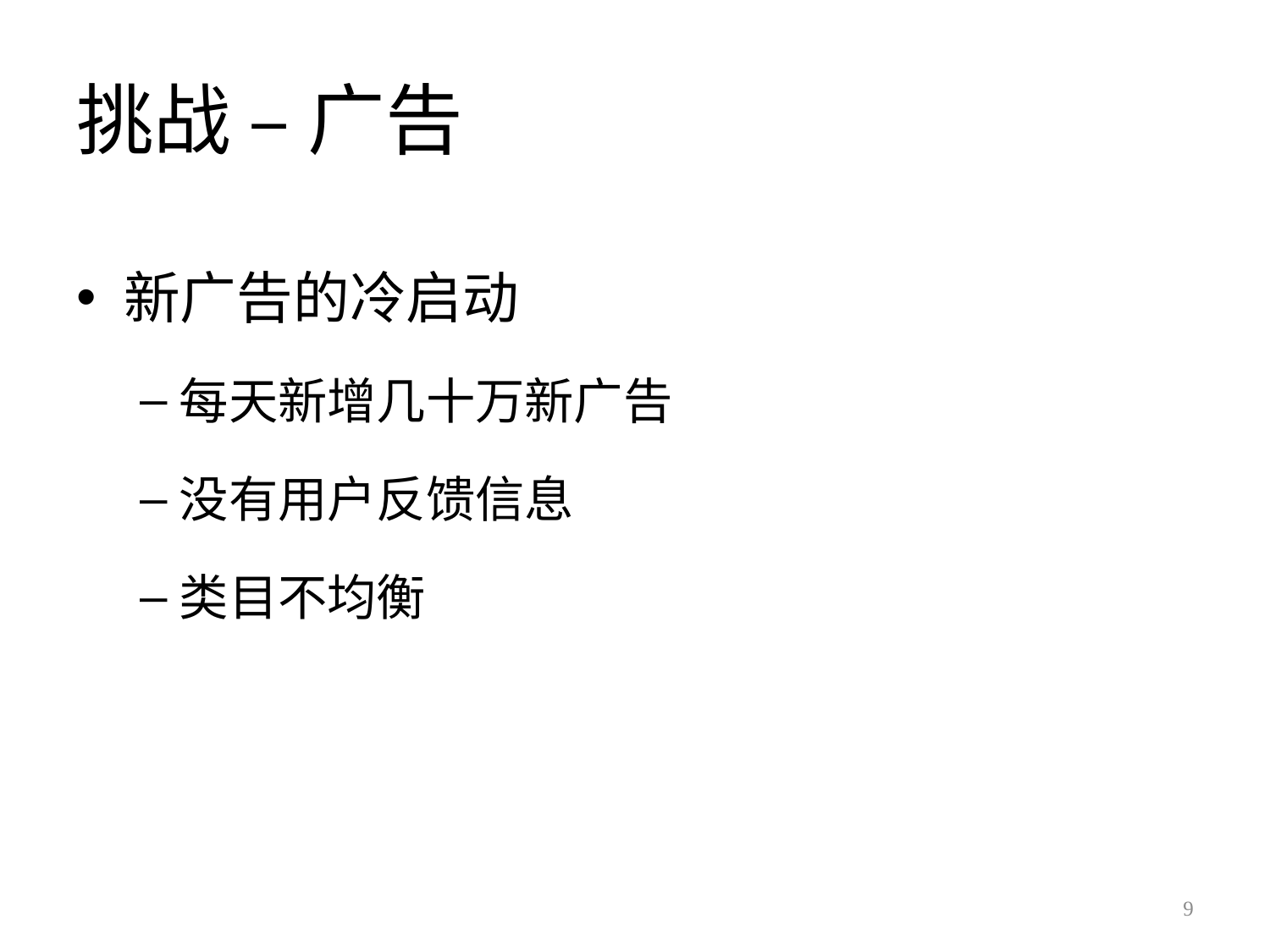

# 挑战 – 广告
新广告的冷启动
每天新增几十万新广告
没有用户反馈信息
类目不均衡

9